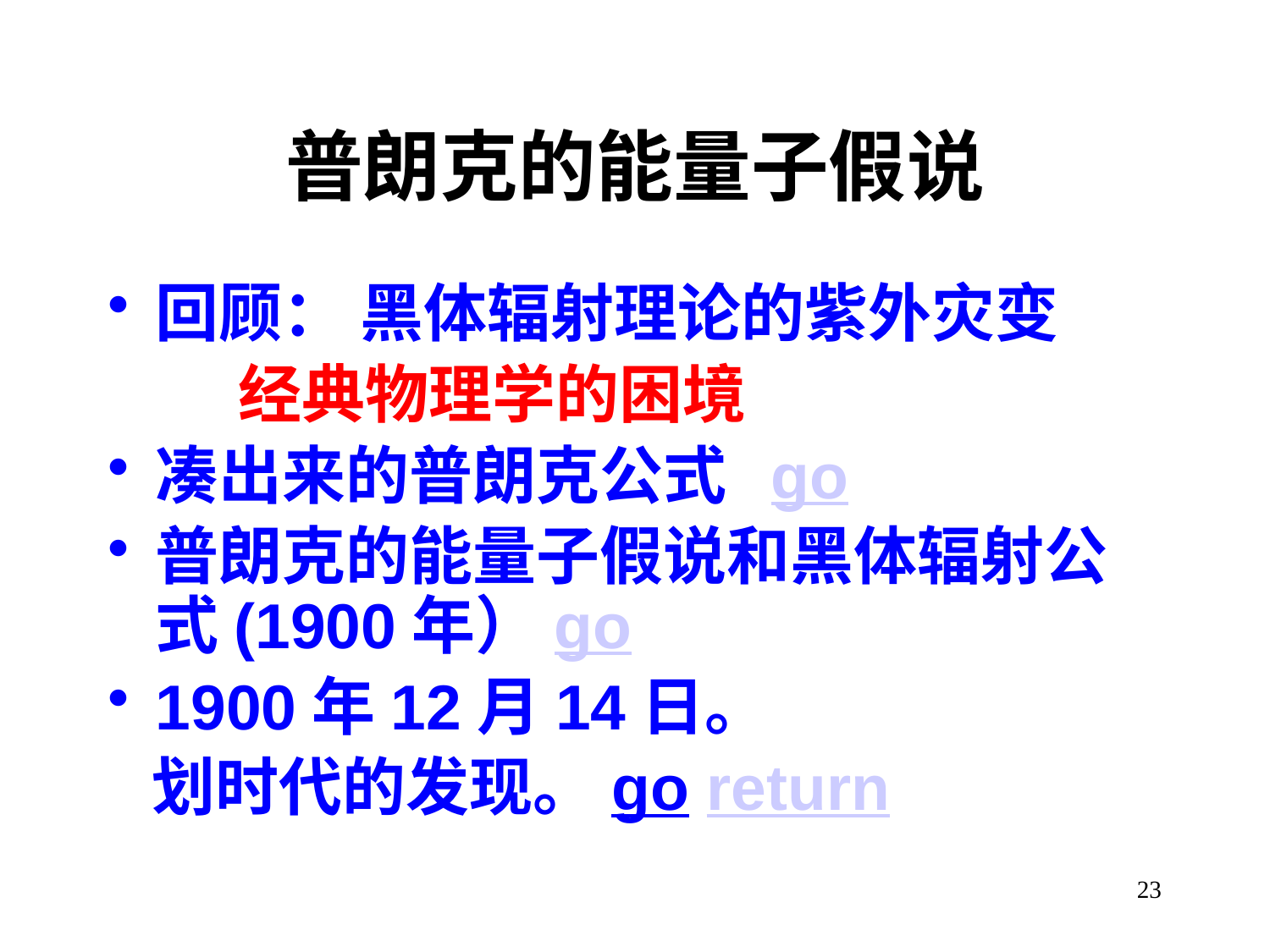

# 普朗克的能量子假说
回顾： 黑体辐射理论的紫外灾变
        经典物理学的困境
凑出来的普朗克公式  go
普朗克的能量子假说和黑体辐射公式(1900年）go
1900年12月14日。
  划时代的发现。go return
23